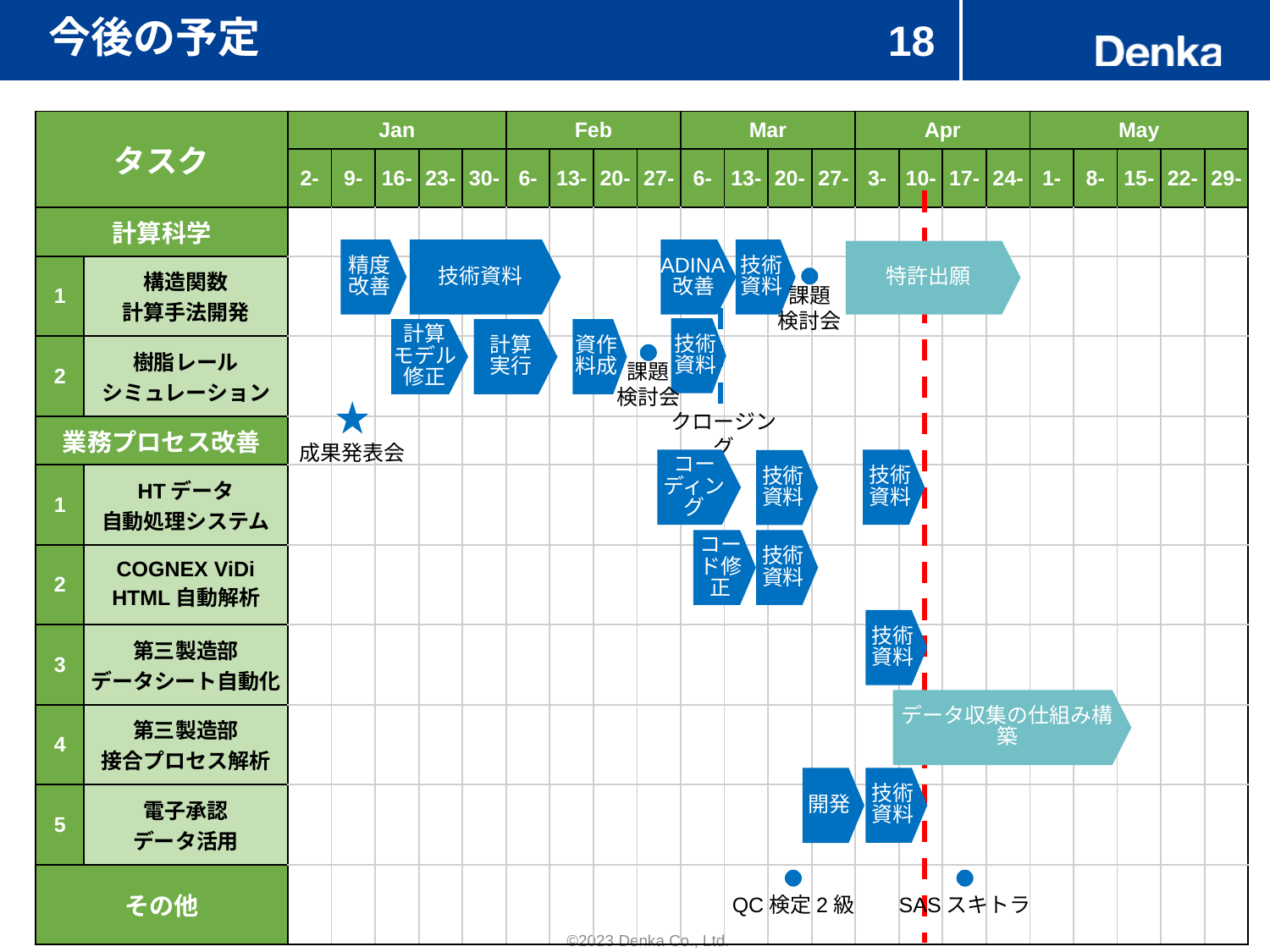

# 今後の予定
18
| タスク |  | Jan |  |  |  |  | Feb |  |  |  | Mar |  |  |  | Apr |  |  |  | May |  |  |  |  |
| --- | --- | --- | --- | --- | --- | --- | --- | --- | --- | --- | --- | --- | --- | --- | --- | --- | --- | --- | --- | --- | --- | --- | --- |
|  |  | 2- | 9- | 16- | 23- | 30- | 6- | 13- | 20- | 27- | 6- | 13- | 20- | 27- | 3- | 10- | 17- | 24- | 1- | 8- | 15- | 22- | 29- |
| 計算科学 |  |  |  |  |  |  |  |  |  |  |  |  |  |  |  |  |  |  |  |  |  |  |  |
| 1 | 構造関数 計算手法開発 |  |  |  |  |  |  |  |  |  |  |  |  |  |  |  |  |  |  |  |  |  |  |
| 2 | 樹脂レール シミュレーション |  |  |  |  |  |  |  |  |  |  |  |  |  |  |  |  |  |  |  |  |  |  |
| 業務プロセス改善 |  |  |  |  |  |  |  |  |  |  |  |  |  |  |  |  |  |  |  |  |  |  |  |
| 1 | HTデータ 自動処理システム |  |  |  |  |  |  |  |  |  |  |  |  |  |  |  |  |  |  |  |  |  |  |
| 2 | COGNEX ViDi HTML自動解析 |  |  |  |  |  |  |  |  |  |  |  |  |  |  |  |  |  |  |  |  |  |  |
| 3 | 第三製造部 データシート自動化 |  |  |  |  |  |  |  |  |  |  |  |  |  |  |  |  |  |  |  |  |  |  |
| 4 | 第三製造部 接合プロセス解析 |  |  |  |  |  |  |  |  |  |  |  |  |  |  |  |  |  |  |  |  |  |  |
| 5 | 電子承認 データ活用 |  |  |  |  |  |  |  |  |  |  |  |  |  |  |  |  |  |  |  |  |  |  |
| その他 |  |  |  |  |  |  |  |  |  |  |  |  |  |  |  |  |  |  |  |  |  |  |  |
精度改善
技術資料
ADINA改善
技術資料
特許出願

課題
検討会
技術資料
計算
モデル修正
計算
実行
資作料成

課題
検討会

クロージング
成果発表会
コーディング
技術資料
技術資料
コード修正
技術資料
技術資料
データ収集の仕組み構築
技術資料
開発

QC検定2級
SASスキトラ